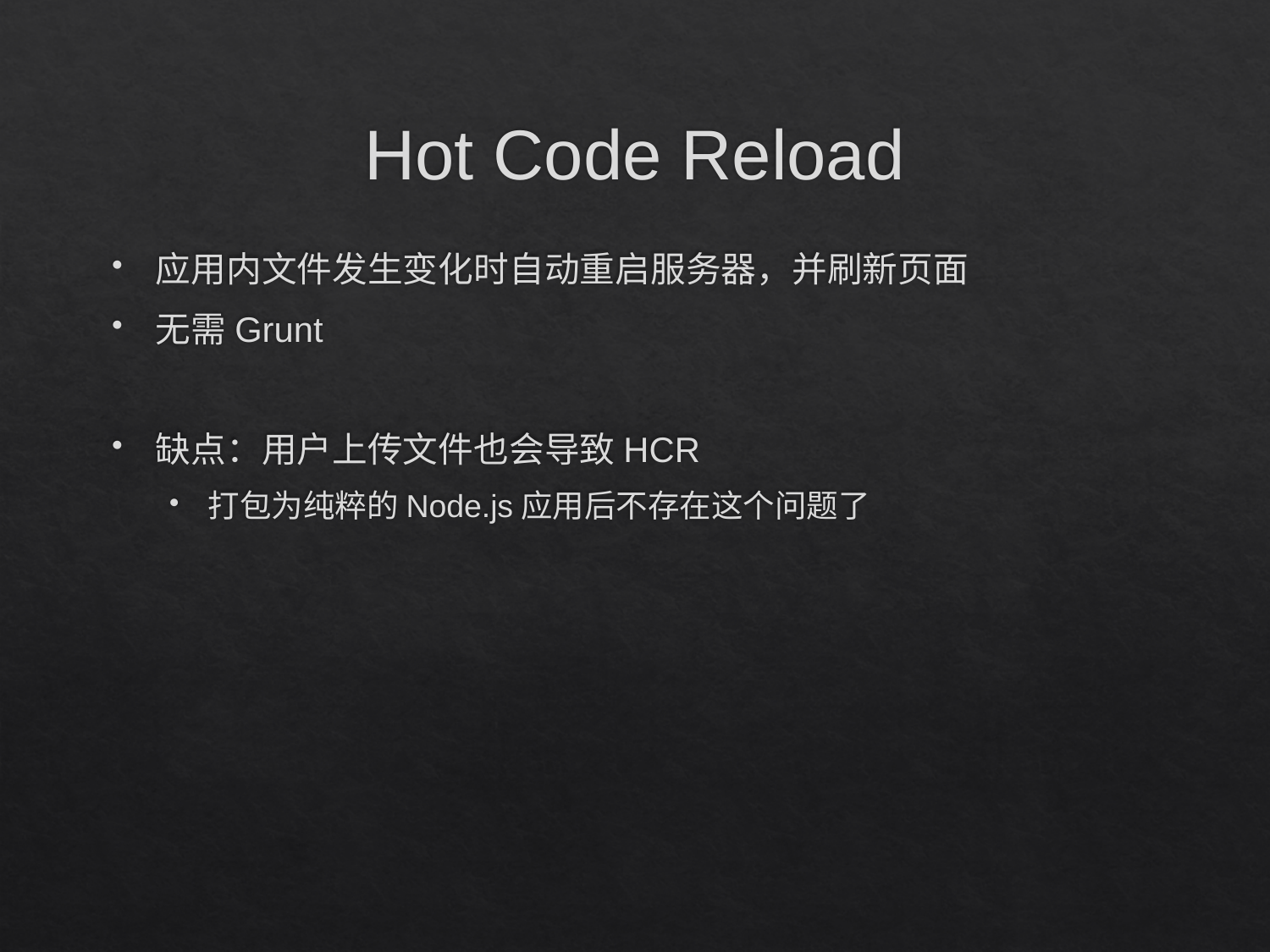

# Hot Code Reload
应用内文件发生变化时自动重启服务器，并刷新页面
无需Grunt

缺点：用户上传文件也会导致HCR
打包为纯粹的Node.js应用后不存在这个问题了